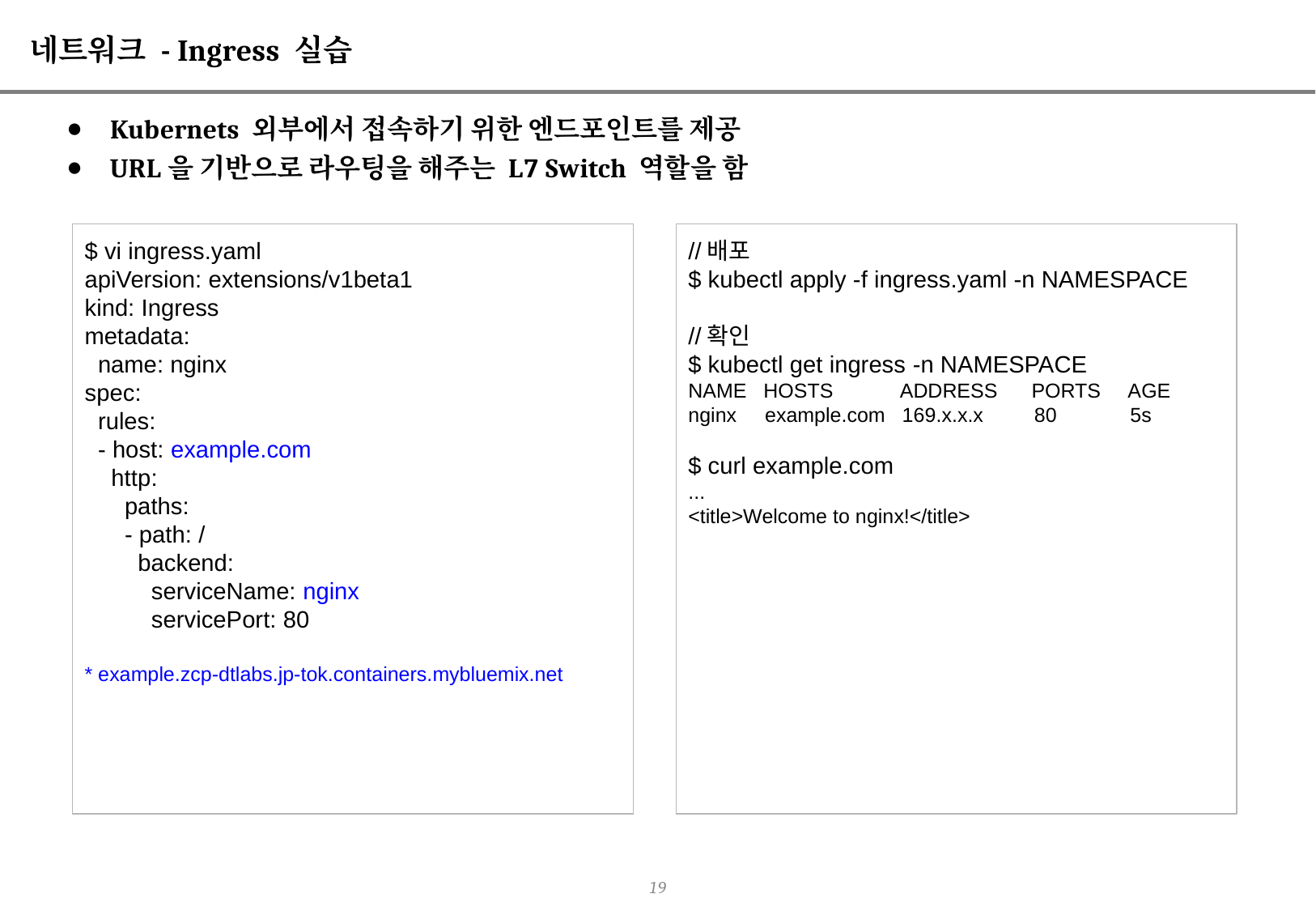

# 네트워크 - Ingress 실습
Kubernets 외부에서 접속하기 위한 엔드포인트를 제공
URL을 기반으로 라우팅을 해주는 L7 Switch 역할을 함
$ vi ingress.yaml
apiVersion: extensions/v1beta1
kind: Ingress
metadata:
  name: nginx
spec:
  rules:
  - host: example.com
    http:
      paths:
      - path: /
        backend:
          serviceName: nginx
          servicePort: 80
* example.zcp-dtlabs.jp-tok.containers.mybluemix.net
//배포
$ kubectl apply -f ingress.yaml -n NAMESPACE

//확인
$ kubectl get ingress -n NAMESPACE
NAME   HOSTS            ADDRESS      PORTS     AGE
nginx     example.com   169.x.x.x         80             5s

$ curl example.com
...
<title>Welcome to nginx!</title>